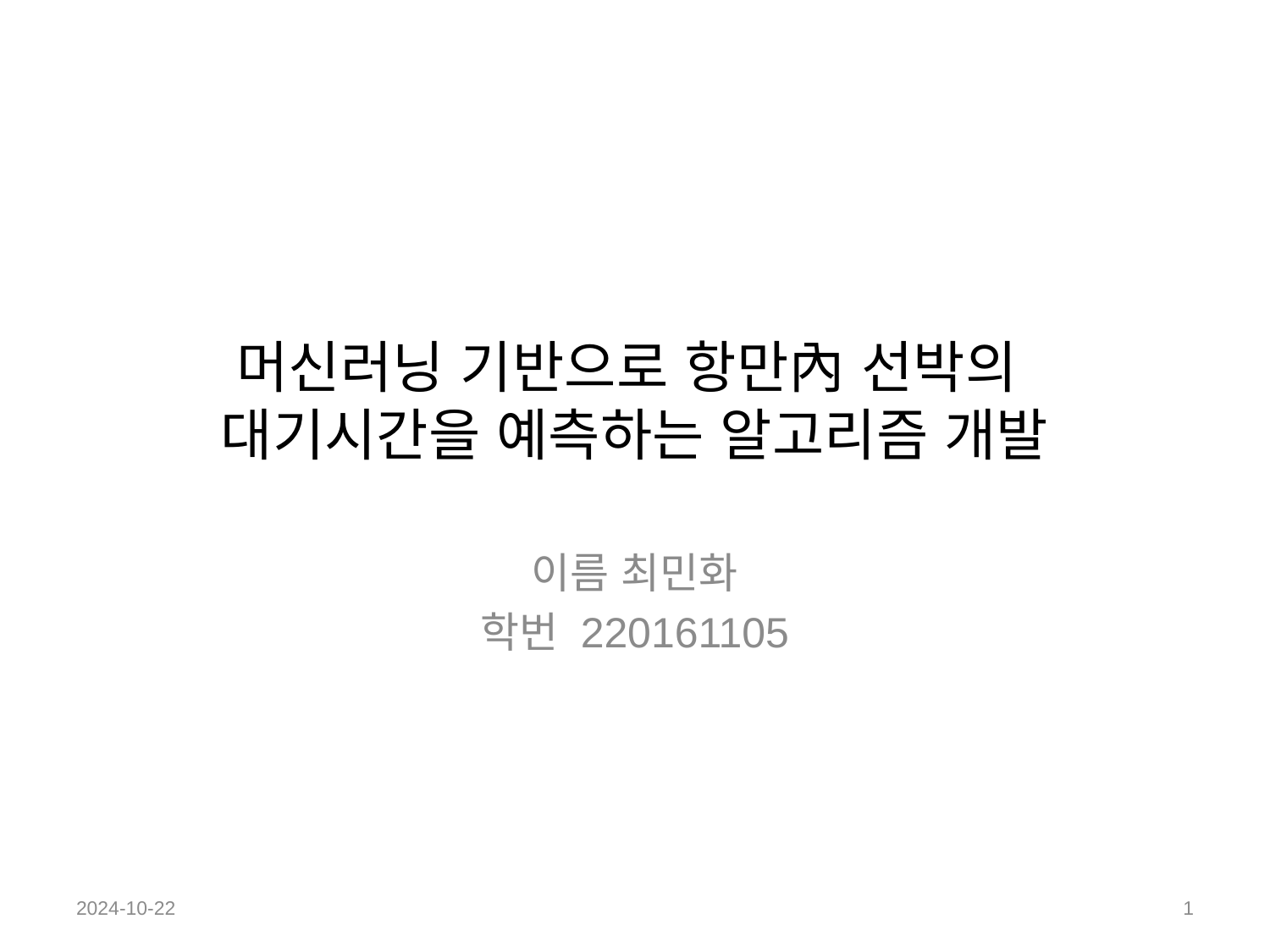

# 머신러닝 기반으로 항만內 선박의 대기시간을 예측하는 알고리즘 개발
이름 최민화
학번 220161105
2024-10-22
1